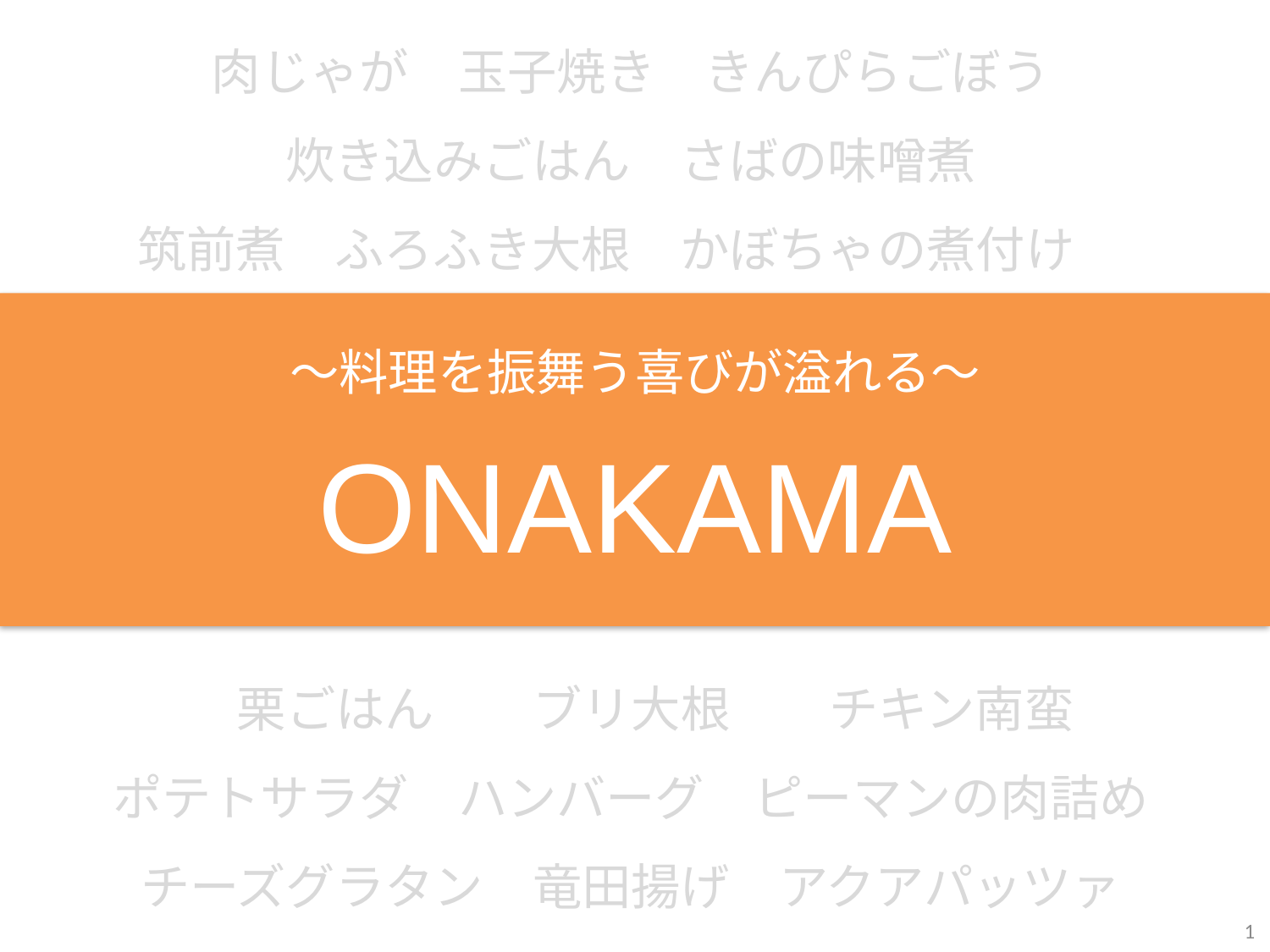

肉じゃが　玉子焼き　きんぴらごぼう
炊き込みごはん　さばの味噌煮
筑前煮　ふろふき大根　かぼちゃの煮付け

～料理を振舞う喜びが溢れる～

ONAKAMA
　栗ごはん　　ブリ大根　　チキン南蛮
ポテトサラダ　ハンバーグ　ピーマンの肉詰め
チーズグラタン　竜田揚げ　アクアパッツァ
1